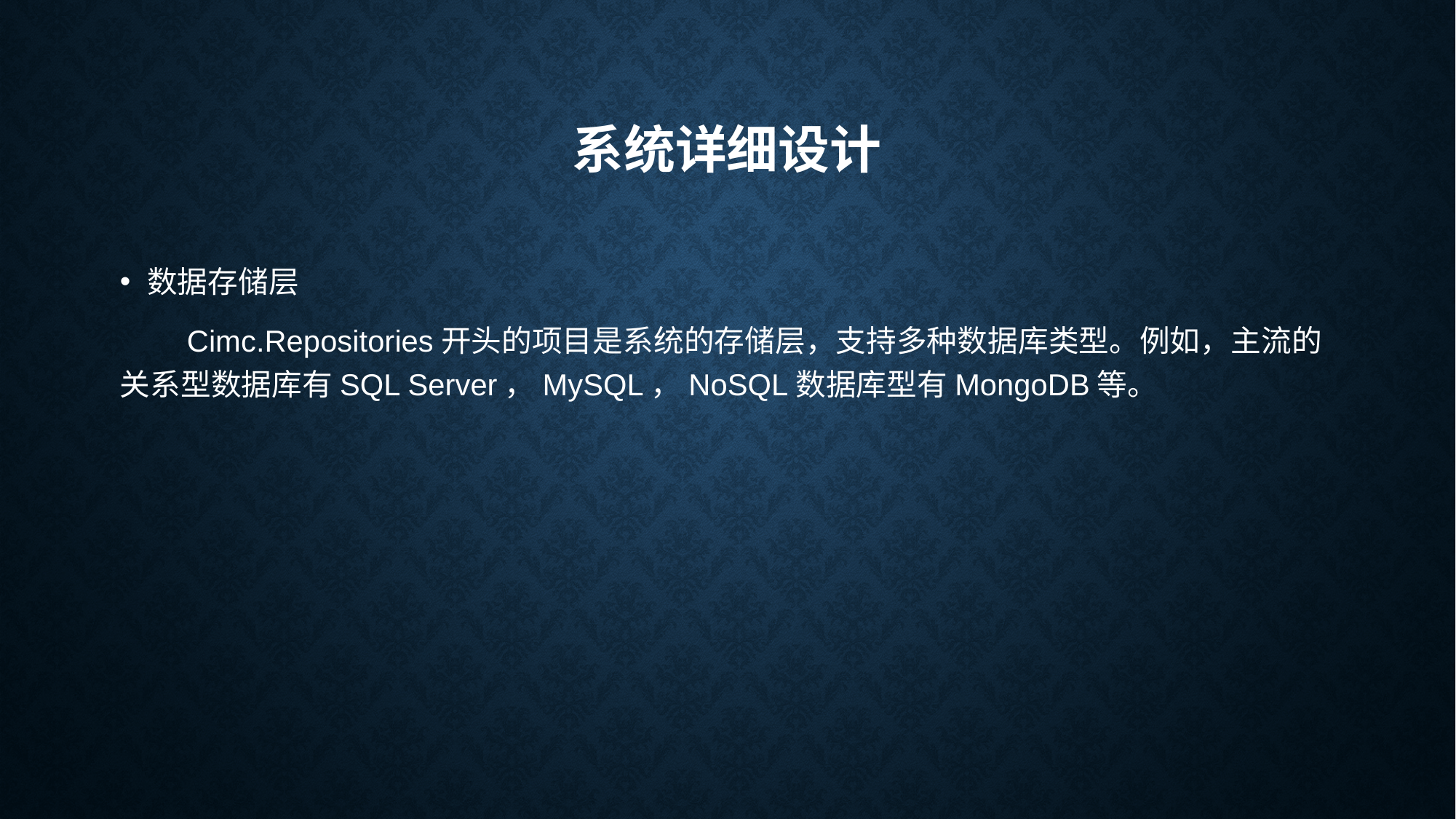

# 系统详细设计
数据存储层
        Cimc.Repositories开头的项目是系统的存储层，支持多种数据库类型。例如，主流的关系型数据库有SQL Server，MySQL，NoSQL数据库型有MongoDB等。